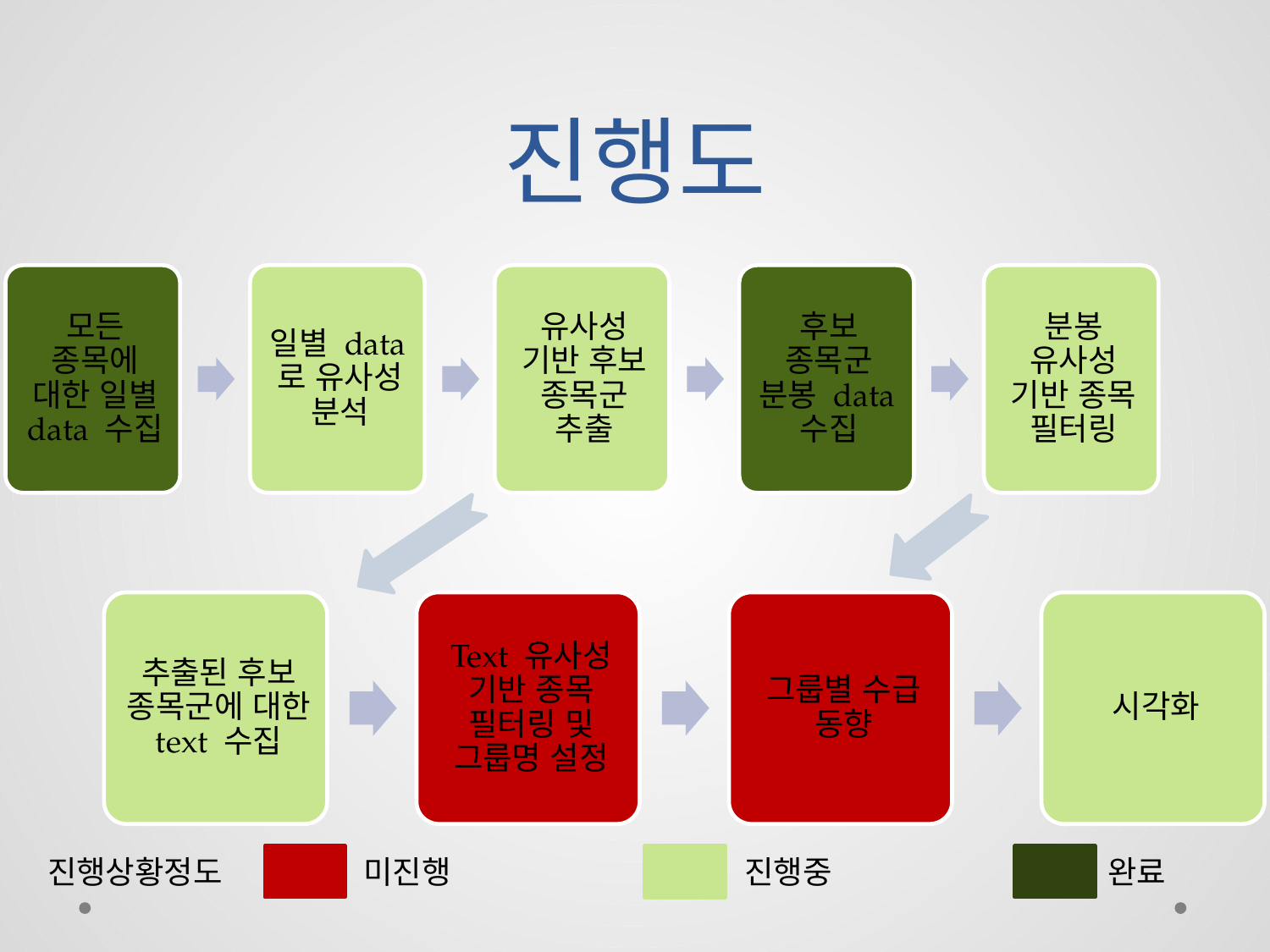

# 진행도
모든 종목에 대한 일별 data 수집

일별 data로 유사성 분석

유사성 기반 후보 종목군 추출

후보 종목군 분봉 data수집

분봉 유사성 기반 종목 필터링

추출된 후보 종목군에 대한 text 수집

Text 유사성 기반 종목 필터링 및 그룹명 설정

그룹별 수급 동향

시각화
진행상황정도	       미진행		       진행중		     완료